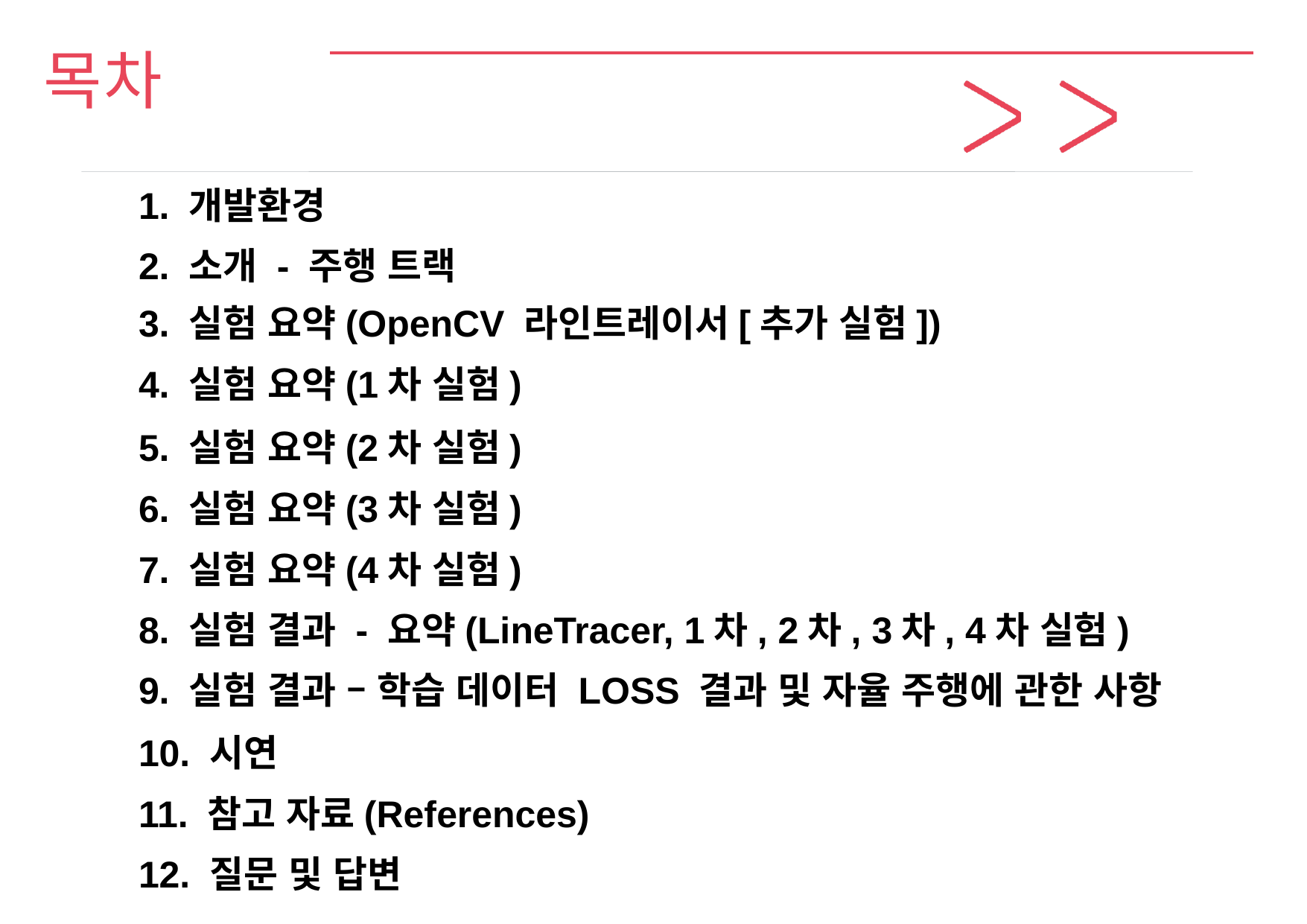

# 목차
1. 개발환경
2. 소개 - 주행 트랙
3. 실험 요약(OpenCV 라인트레이서[추가 실험])
4. 실험 요약(1차 실험)
5. 실험 요약(2차 실험)
6. 실험 요약(3차 실험)
7. 실험 요약(4차 실험)
8. 실험 결과 - 요약(LineTracer, 1차, 2차, 3차, 4차 실험)
9. 실험 결과 – 학습 데이터 LOSS 결과 및 자율 주행에 관한 사항
10. 시연
11. 참고 자료(References)
12. 질문 및 답변